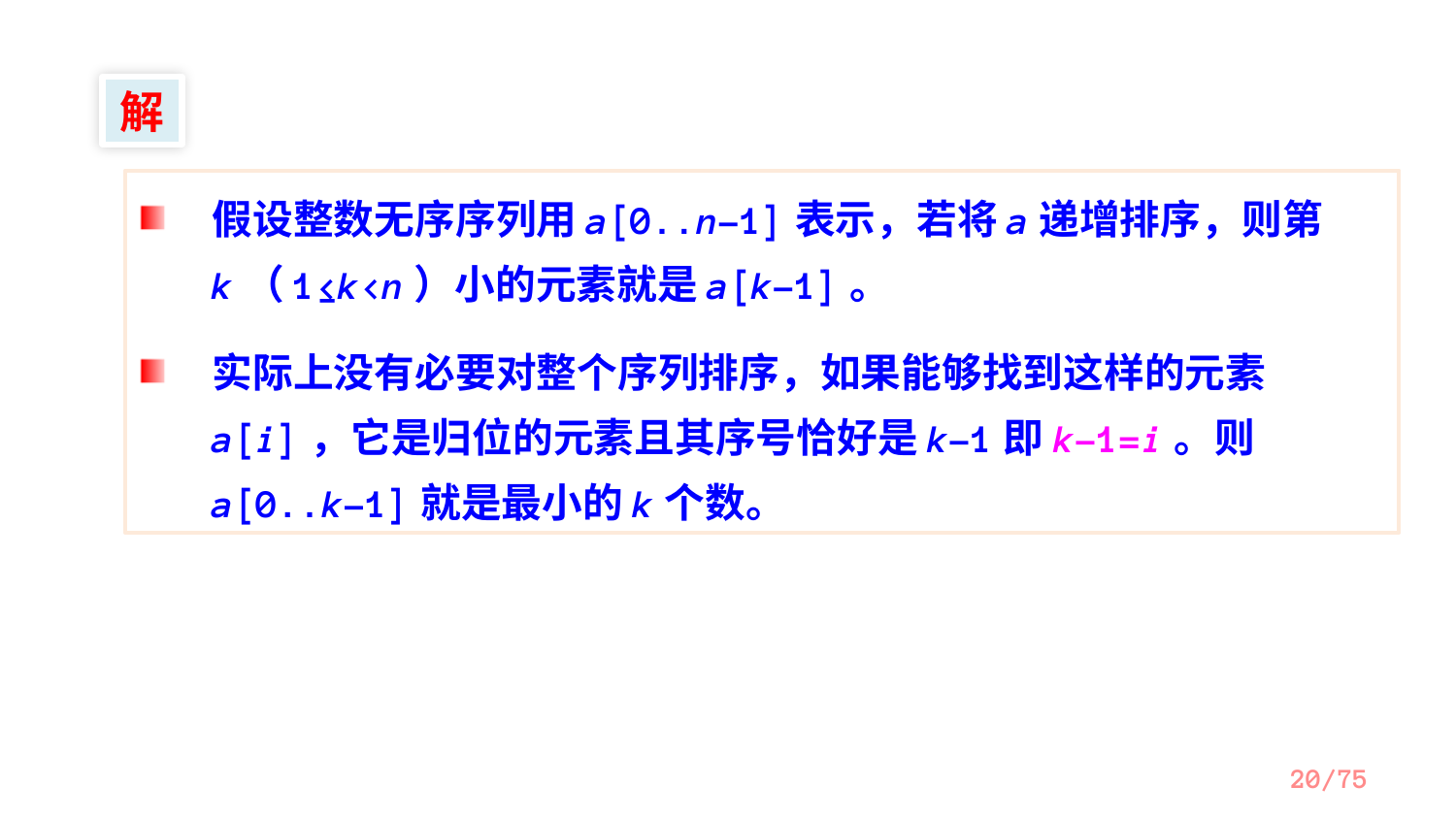

解
假设整数无序序列用a[0..n-1]表示，若将a递增排序，则第k（1≤k<n）小的元素就是a[k-1]。
实际上没有必要对整个序列排序，如果能够找到这样的元素a[i]，它是归位的元素且其序号恰好是k-1即k-1=i。则a[0..k-1]就是最小的k个数。
20/75